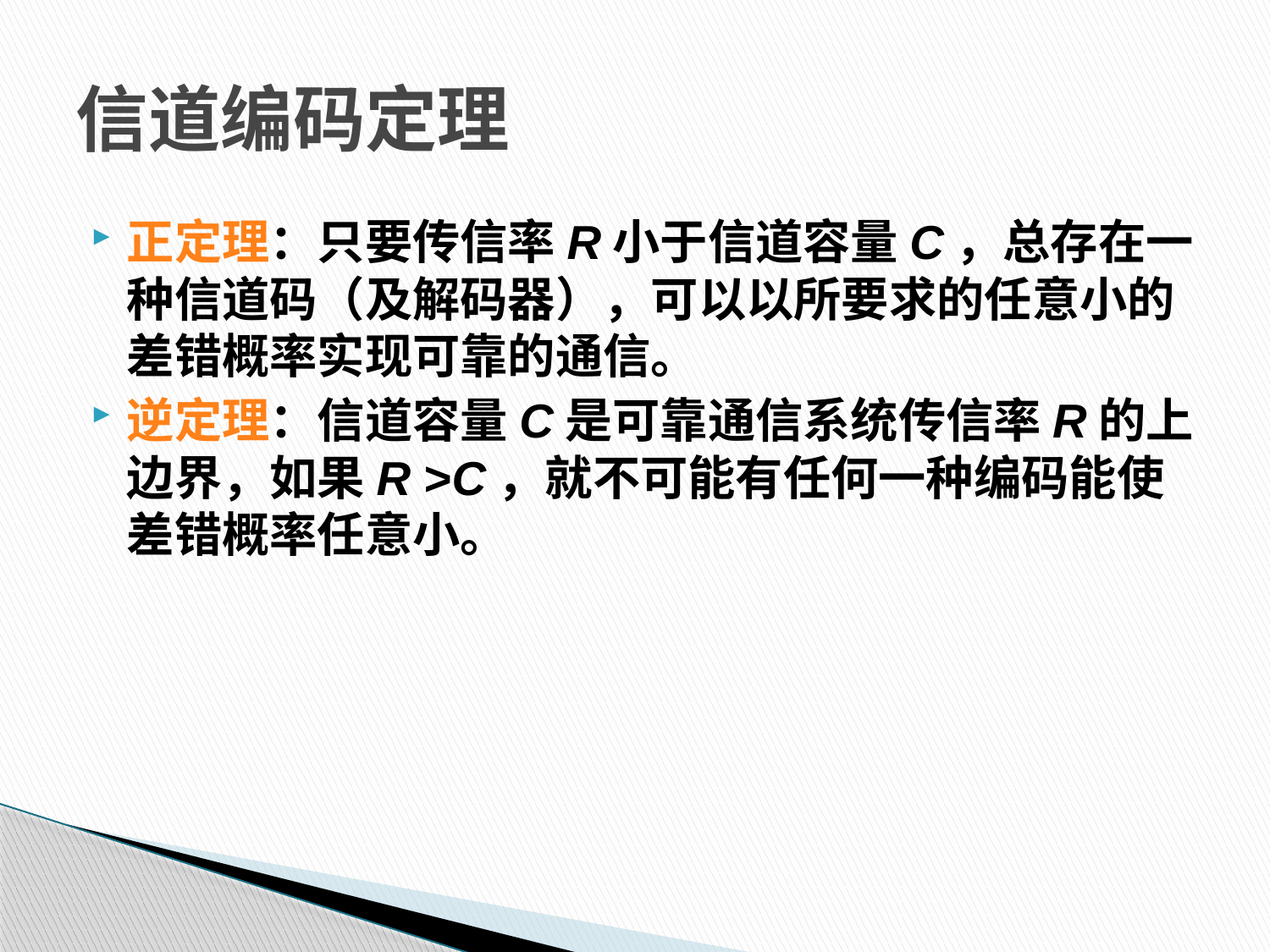

# 信道编码定理
正定理：只要传信率R小于信道容量C，总存在一种信道码（及解码器），可以以所要求的任意小的差错概率实现可靠的通信。
逆定理：信道容量C是可靠通信系统传信率R的上边界，如果R >C，就不可能有任何一种编码能使差错概率任意小。